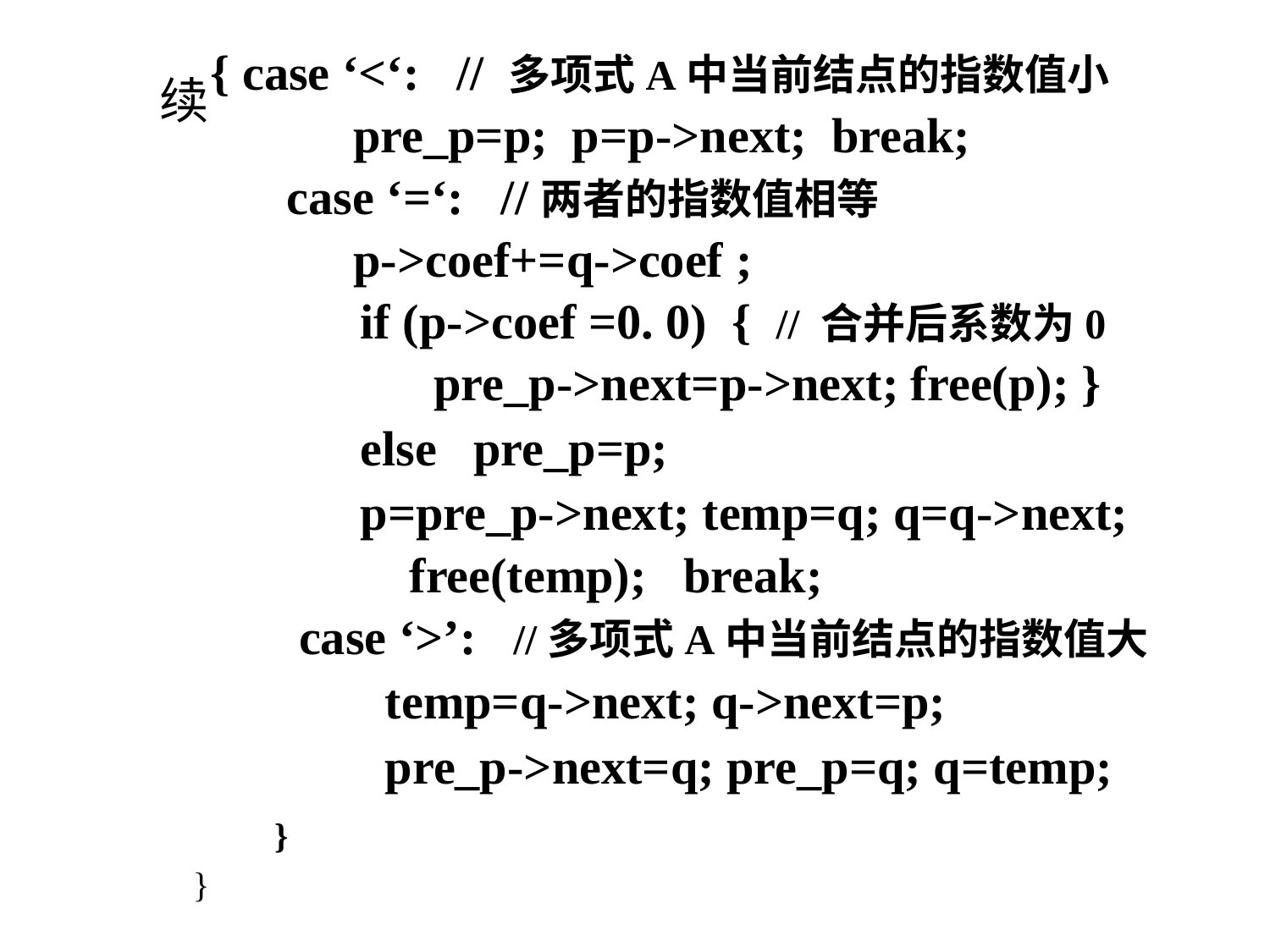

{ case ‘<‘:   // 多项式A中当前结点的指数值小
                  pre_p=p;  p=p->next;  break;
            case ‘=‘:   //两者的指数值相等
                  p->coef+=q->coef ;
                  if (p->coef =0. 0)  {  // 合并后系数为0
                        pre_p->next=p->next; free(p); }
                  else   pre_p=p;
                  p=pre_p->next; temp=q; q=q->next;
                      free(temp);   break;
             case ‘>’:   //多项式A中当前结点的指数值大
                    temp=q->next; q->next=p;
                    pre_p->next=q; pre_p=q; q=temp;
           }
      }
# 续